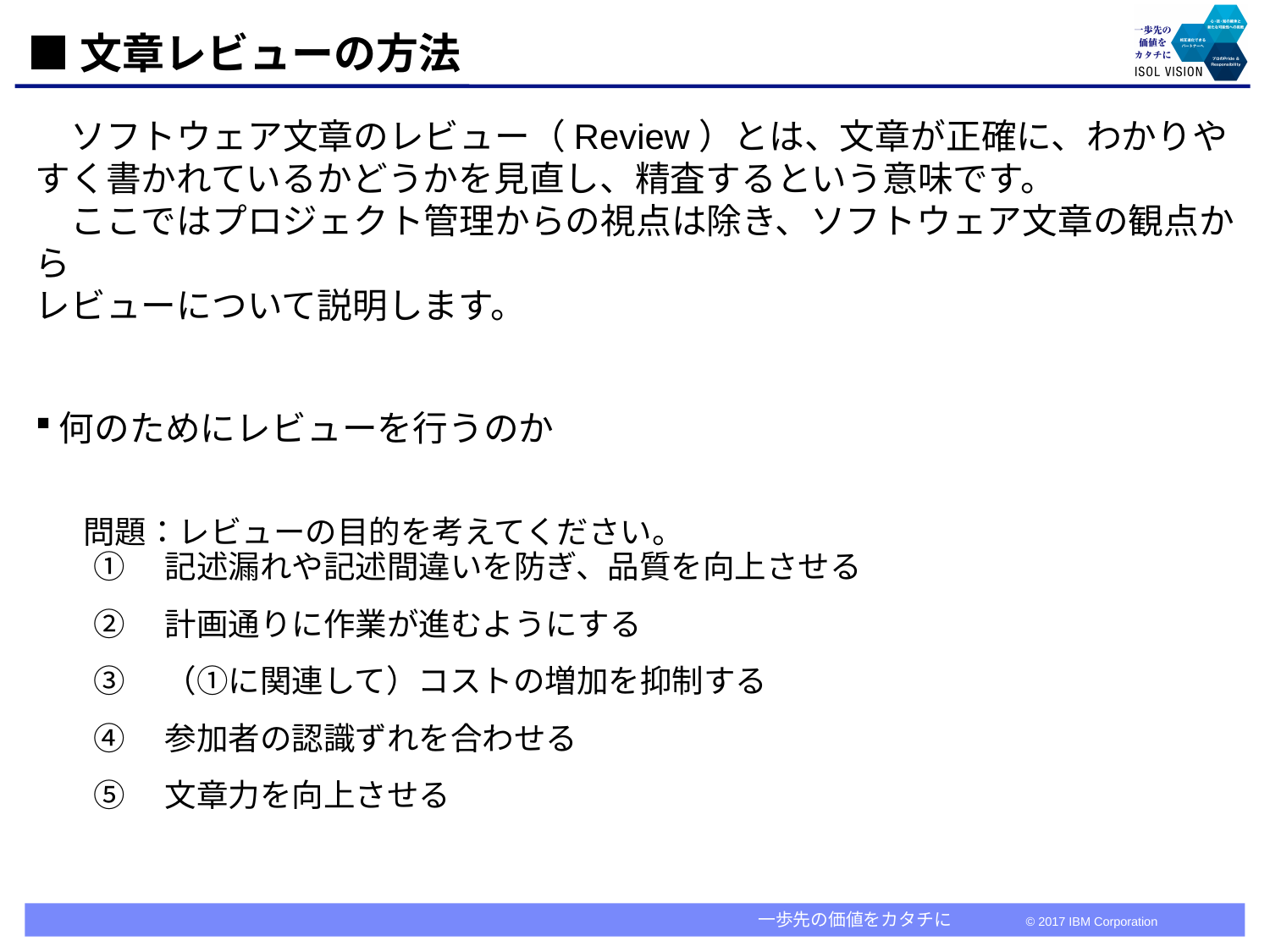

# ■文章レビューの方法
　ソフトウェア文章のレビュー（Review）とは、文章が正確に、わかりやすく書かれているかどうかを見直し、精査するという意味です。
　ここではプロジェクト管理からの視点は除き、ソフトウェア文章の観点から
レビューについて説明します。

何のためにレビューを行うのか

問題：レビューの目的を考えてください。

①　記述漏れや記述間違いを防ぎ、品質を向上させる
②　計画通りに作業が進むようにする
③　（①に関連して）コストの増加を抑制する
④　参加者の認識ずれを合わせる
⑤　文章力を向上させる